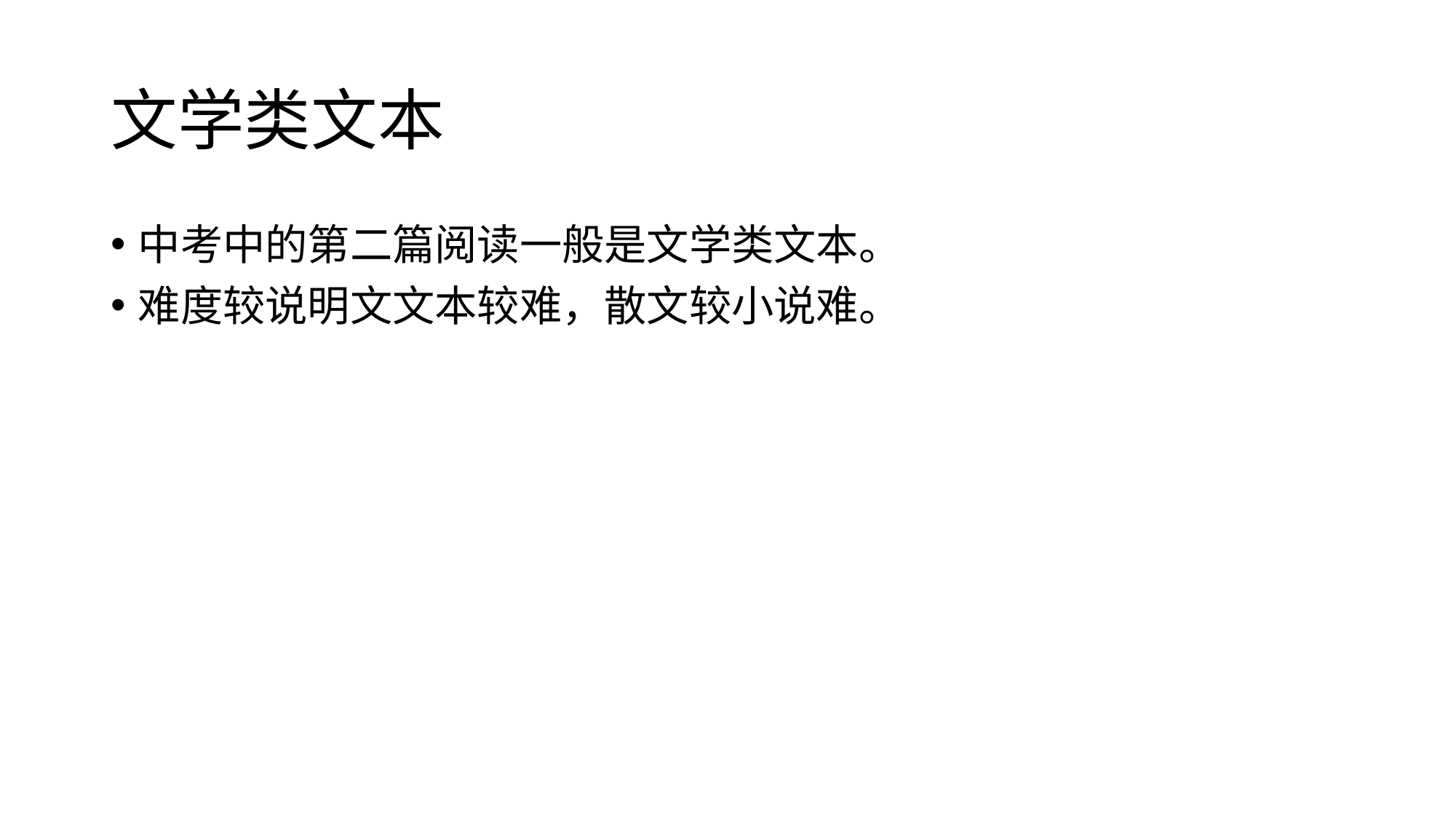

# 文学类文本
中考中的第二篇阅读一般是文学类文本。
难度较说明文文本较难，散文较小说难。